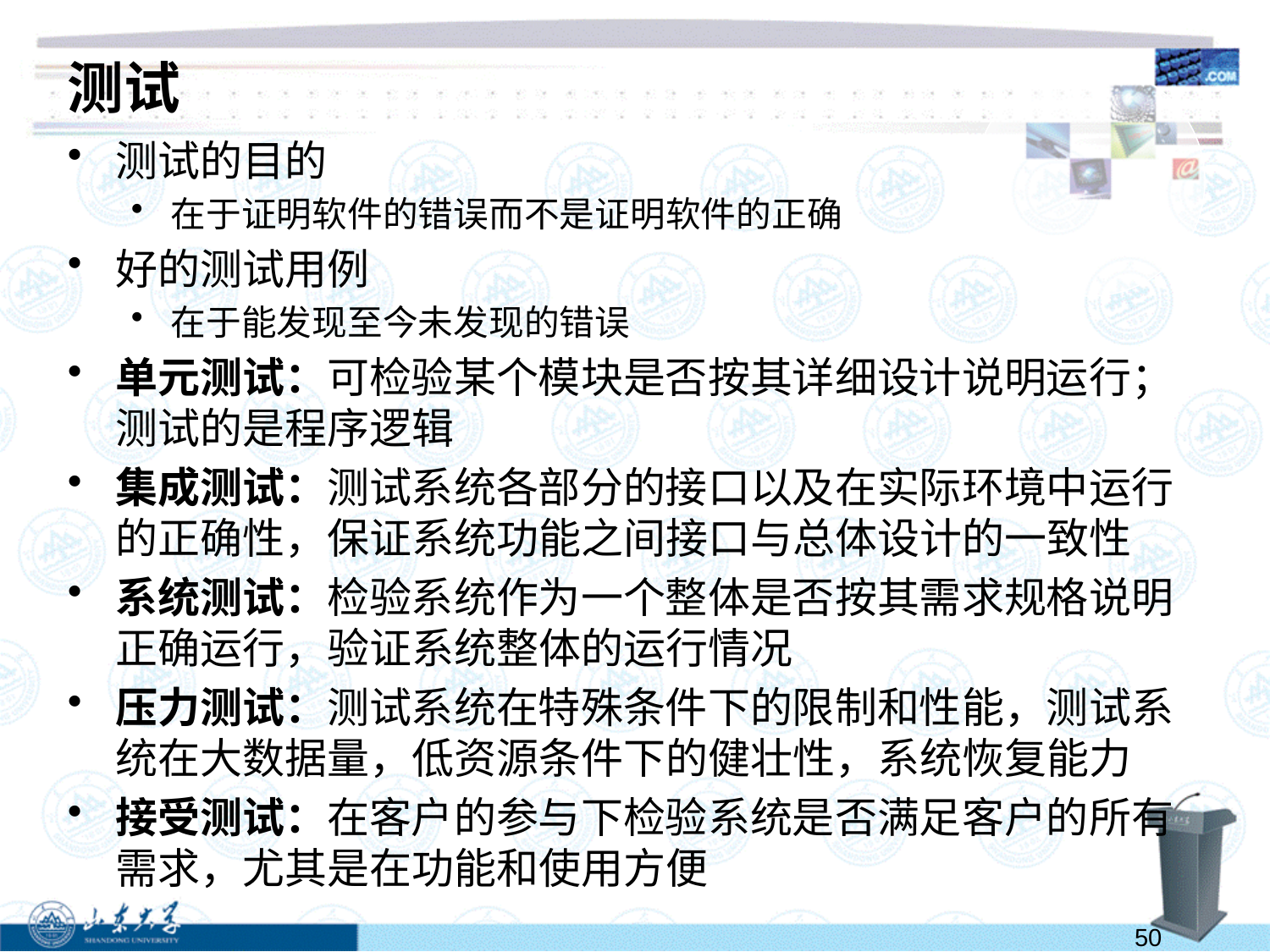

# 测试
测试的目的
在于证明软件的错误而不是证明软件的正确
好的测试用例
在于能发现至今未发现的错误
单元测试：可检验某个模块是否按其详细设计说明运行；测试的是程序逻辑
集成测试：测试系统各部分的接口以及在实际环境中运行的正确性，保证系统功能之间接口与总体设计的一致性
系统测试：检验系统作为一个整体是否按其需求规格说明正确运行，验证系统整体的运行情况
压力测试：测试系统在特殊条件下的限制和性能，测试系统在大数据量，低资源条件下的健壮性，系统恢复能力
接受测试：在客户的参与下检验系统是否满足客户的所有需求，尤其是在功能和使用方便
50